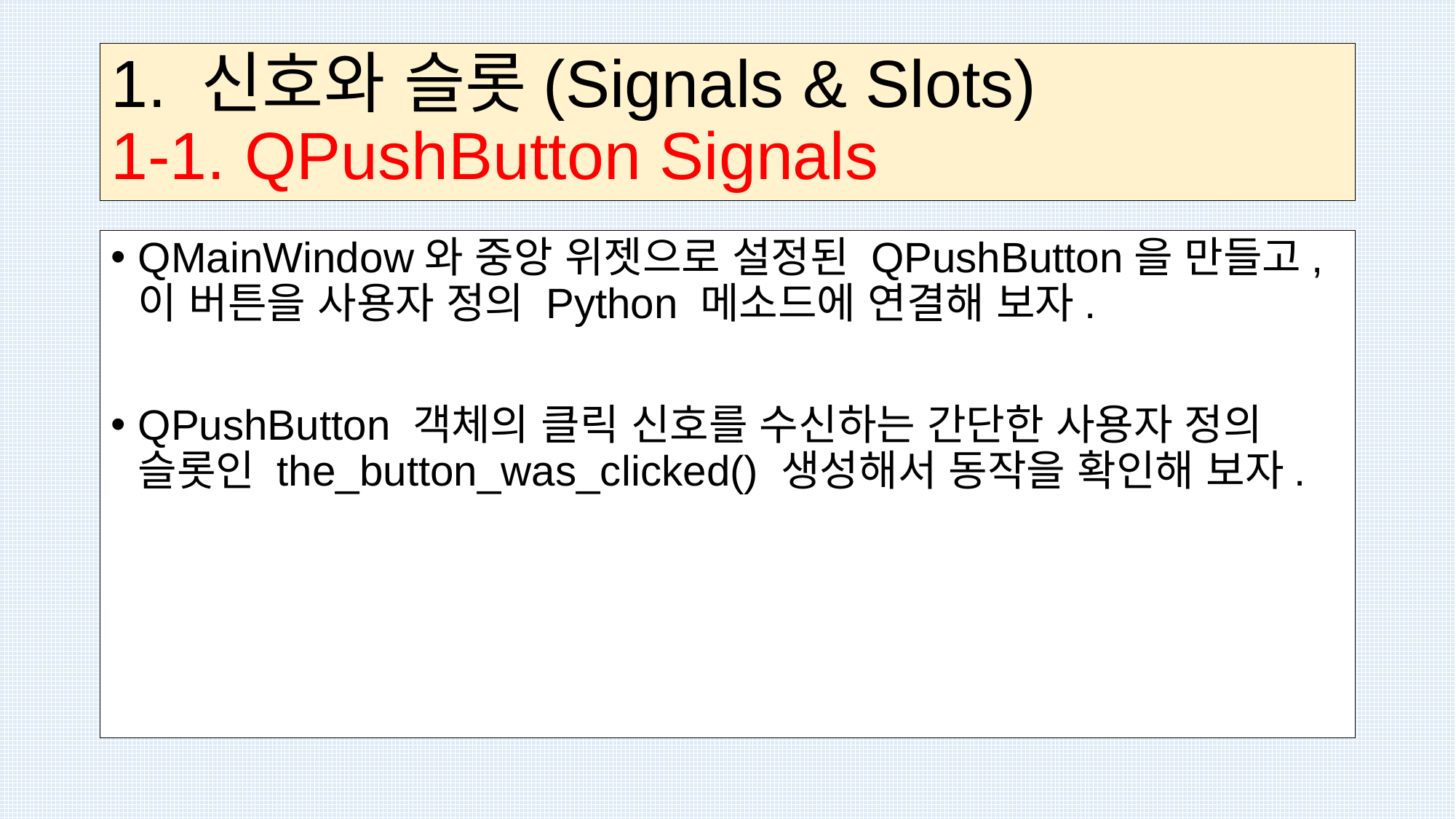

# 1. 신호와 슬롯(Signals & Slots) 1-1. QPushButton Signals
QMainWindow와 중앙 위젯으로 설정된 QPushButton을 만들고, 이 버튼을 사용자 정의 Python 메소드에 연결해 보자.

QPushButton 객체의 클릭 신호를 수신하는 간단한 사용자 정의 슬롯인 the_button_was_clicked() 생성해서 동작을 확인해 보자.